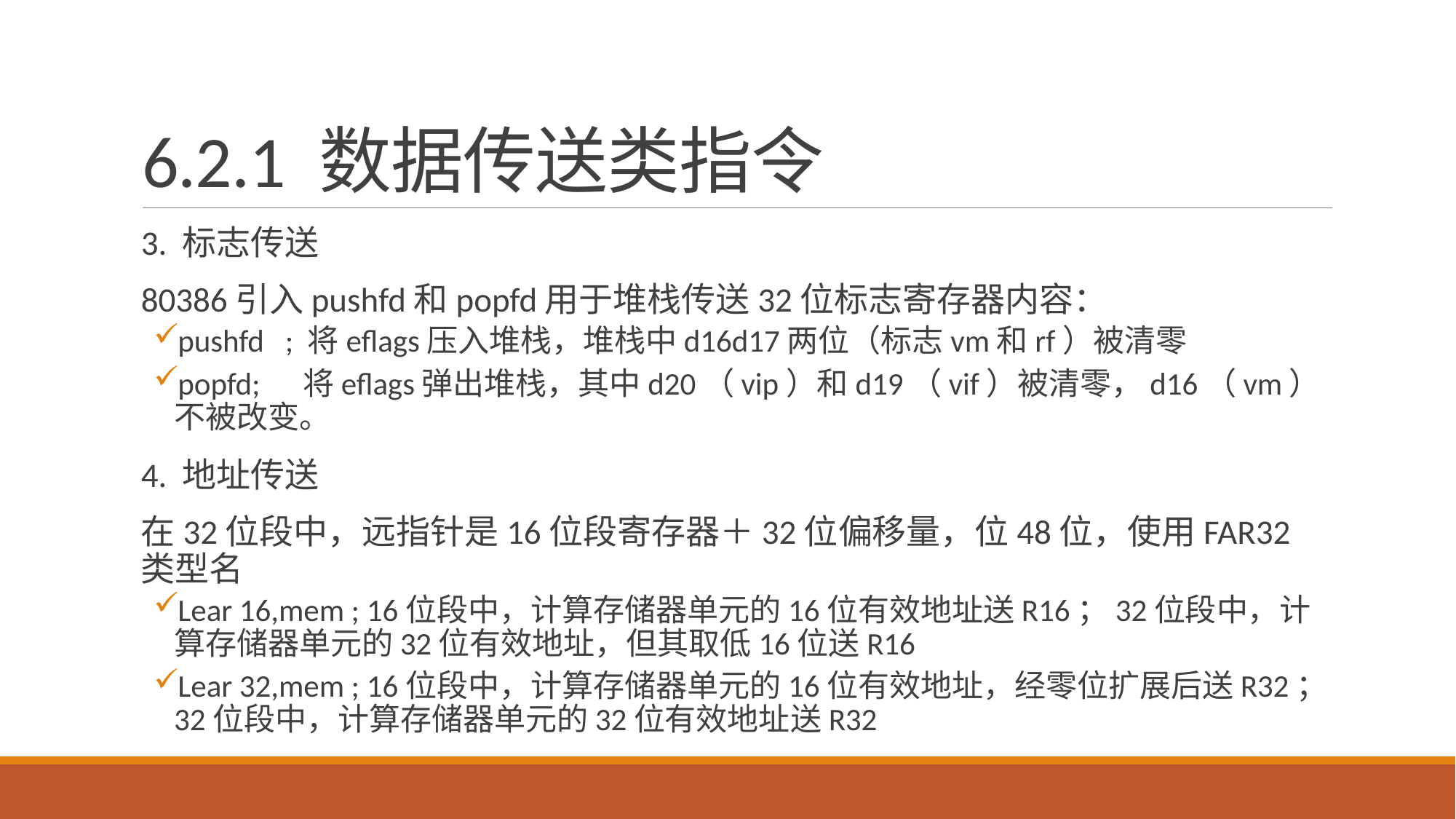

# 6.2.1 数据传送类指令
3. 标志传送
80386引入pushfd和popfd用于堆栈传送32位标志寄存器内容：
pushfd   ; 将eflags压入堆栈，堆栈中d16d17两位（标志vm和rf）被清零
popfd;     将eflags弹出堆栈，其中d20（vip）和d19（vif）被清零，d16（vm）不被改变。
4. 地址传送
在32位段中，远指针是16位段寄存器＋32位偏移量，位48位，使用FAR32类型名
Lear 16,mem ; 16位段中，计算存储器单元的16位有效地址送R16；32位段中，计算存储器单元的32位有效地址，但其取低16位送R16
Lear 32,mem ; 16位段中，计算存储器单元的16位有效地址，经零位扩展后送R32；32位段中，计算存储器单元的32位有效地址送R32